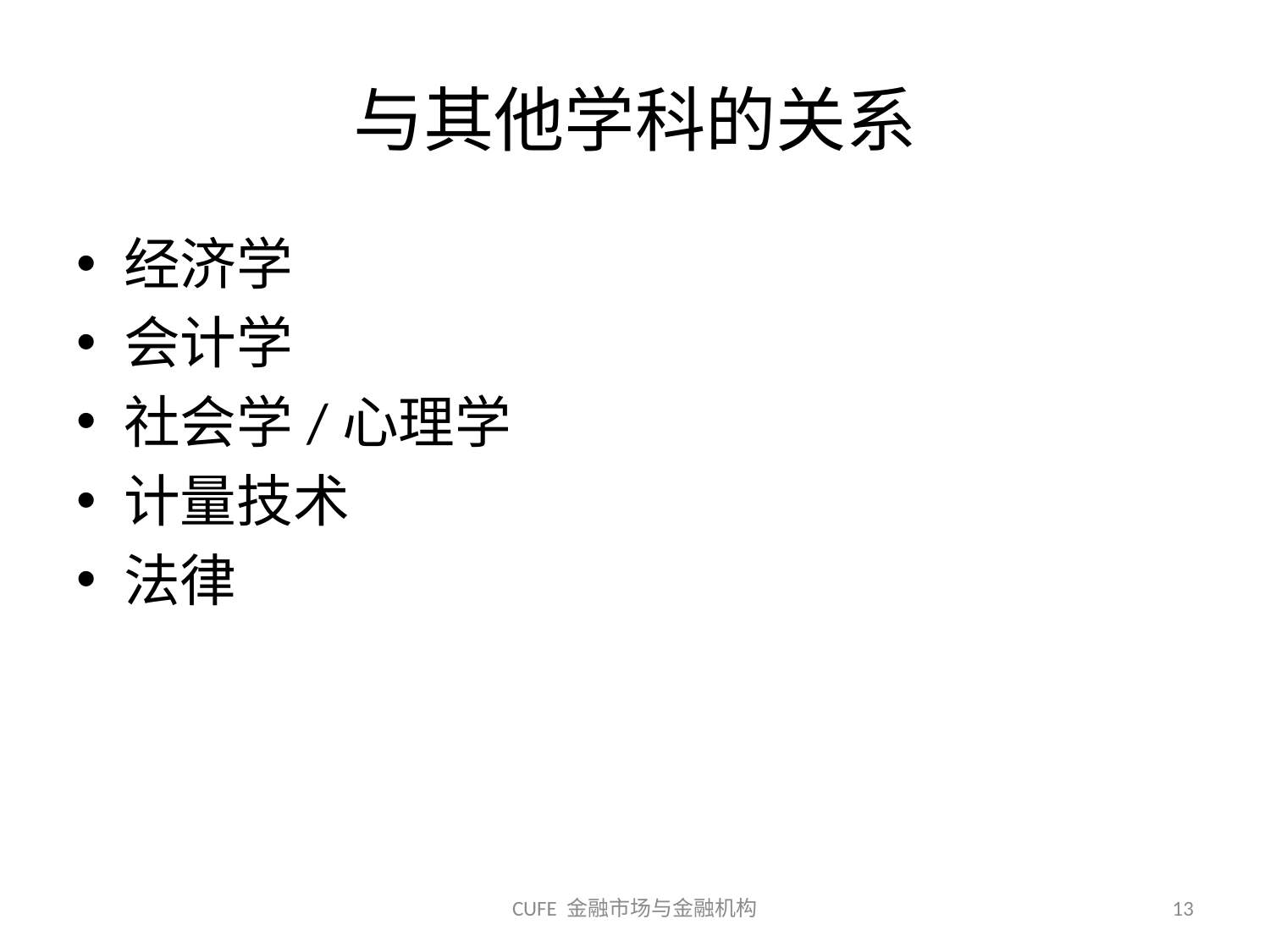

# 与其他学科的关系
经济学
会计学
社会学/心理学
计量技术
法律
CUFE 金融市场与金融机构
13